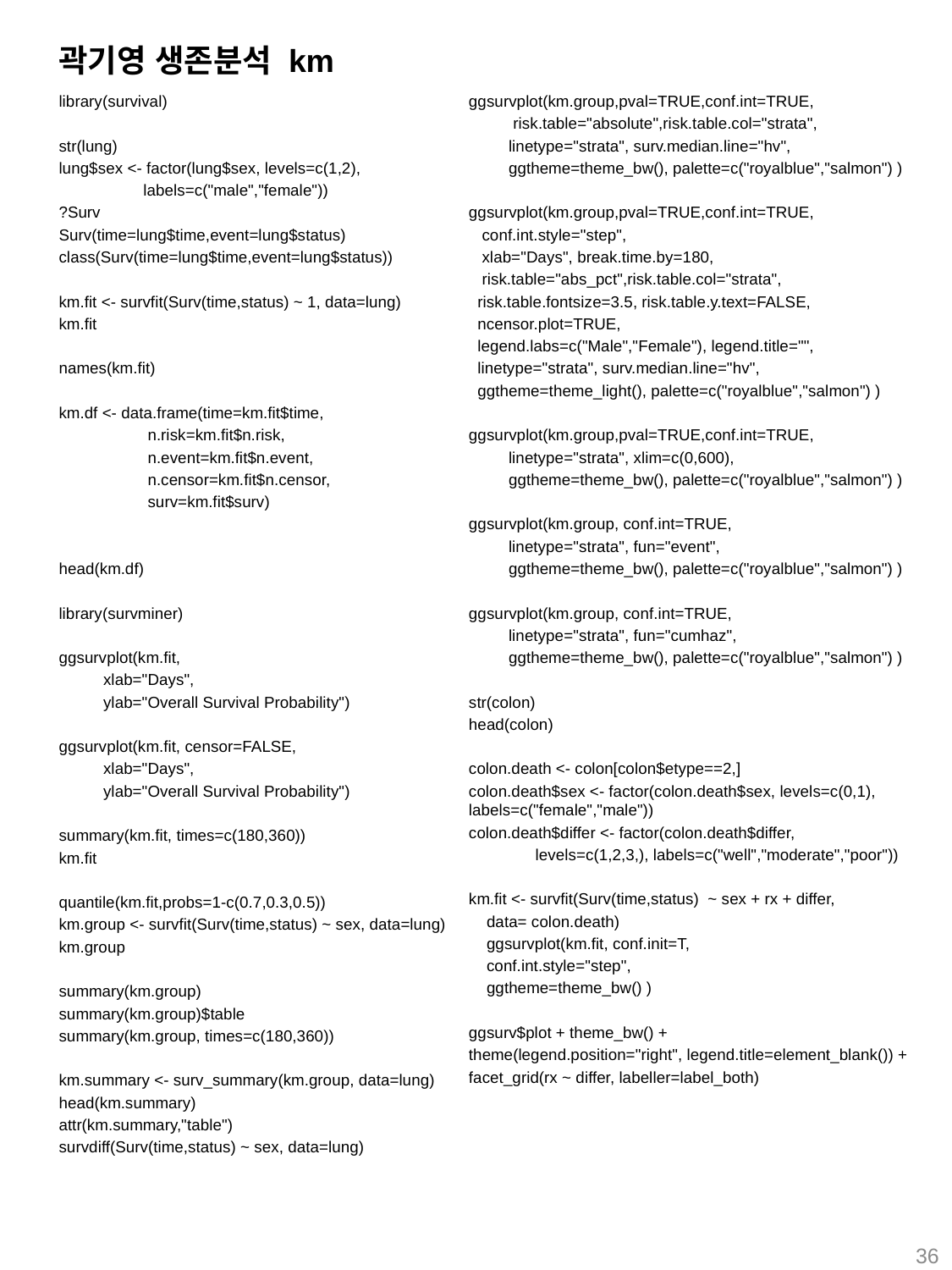

# 곽기영 생존분석 km
library(survival)

str(lung)
lung$sex <- factor(lung$sex, levels=c(1,2),
                   labels=c("male","female"))
?Surv
Surv(time=lung$time,event=lung$status)
class(Surv(time=lung$time,event=lung$status))

km.fit <- survfit(Surv(time,status) ~ 1, data=lung)
km.fit

names(km.fit)

km.df <- data.frame(time=km.fit$time,
                    n.risk=km.fit$n.risk,
                    n.event=km.fit$n.event,
                    n.censor=km.fit$n.censor,
                    surv=km.fit$surv)

head(km.df)

library(survminer)

ggsurvplot(km.fit,
          xlab="Days",
          ylab="Overall Survival Probability")

ggsurvplot(km.fit, censor=FALSE,
          xlab="Days",
          ylab="Overall Survival Probability")

summary(km.fit, times=c(180,360))
km.fit

quantile(km.fit,probs=1-c(0.7,0.3,0.5))
km.group <- survfit(Surv(time,status) ~ sex, data=lung)
km.group

summary(km.group)
summary(km.group)$table
summary(km.group, times=c(180,360))

km.summary <- surv_summary(km.group, data=lung)
head(km.summary)
attr(km.summary,"table")
survdiff(Surv(time,status) ~ sex, data=lung)
ggsurvplot(km.group,pval=TRUE,conf.int=TRUE,
          risk.table="absolute",risk.table.col="strata",
         linetype="strata", surv.median.line="hv",
         ggtheme=theme_bw(), palette=c("royalblue","salmon") )

ggsurvplot(km.group,pval=TRUE,conf.int=TRUE,
   conf.int.style="step",
   xlab="Days", break.time.by=180,
   risk.table="abs_pct",risk.table.col="strata",
  risk.table.fontsize=3.5, risk.table.y.text=FALSE,
  ncensor.plot=TRUE,
  legend.labs=c("Male","Female"), legend.title="",
  linetype="strata", surv.median.line="hv",
  ggtheme=theme_light(), palette=c("royalblue","salmon") )

ggsurvplot(km.group,pval=TRUE,conf.int=TRUE,
         linetype="strata", xlim=c(0,600),
         ggtheme=theme_bw(), palette=c("royalblue","salmon") )

ggsurvplot(km.group, conf.int=TRUE,
         linetype="strata", fun="event",
         ggtheme=theme_bw(), palette=c("royalblue","salmon") )

ggsurvplot(km.group, conf.int=TRUE,
         linetype="strata", fun="cumhaz",
         ggtheme=theme_bw(), palette=c("royalblue","salmon") )

str(colon)
head(colon)

colon.death <- colon[colon$etype==2,]
colon.death$sex <- factor(colon.death$sex, levels=c(0,1), labels=c("female","male"))
colon.death$differ <- factor(colon.death$differ,
               levels=c(1,2,3,), labels=c("well","moderate","poor"))

km.fit <- survfit(Surv(time,status)  ~ sex + rx + differ,
    data= colon.death)
    ggsurvplot(km.fit, conf.init=T,
    conf.int.style="step",
    ggtheme=theme_bw() )

ggsurv$plot + theme_bw() +
theme(legend.position="right", legend.title=element_blank()) +
facet_grid(rx ~ differ, labeller=label_both)
36